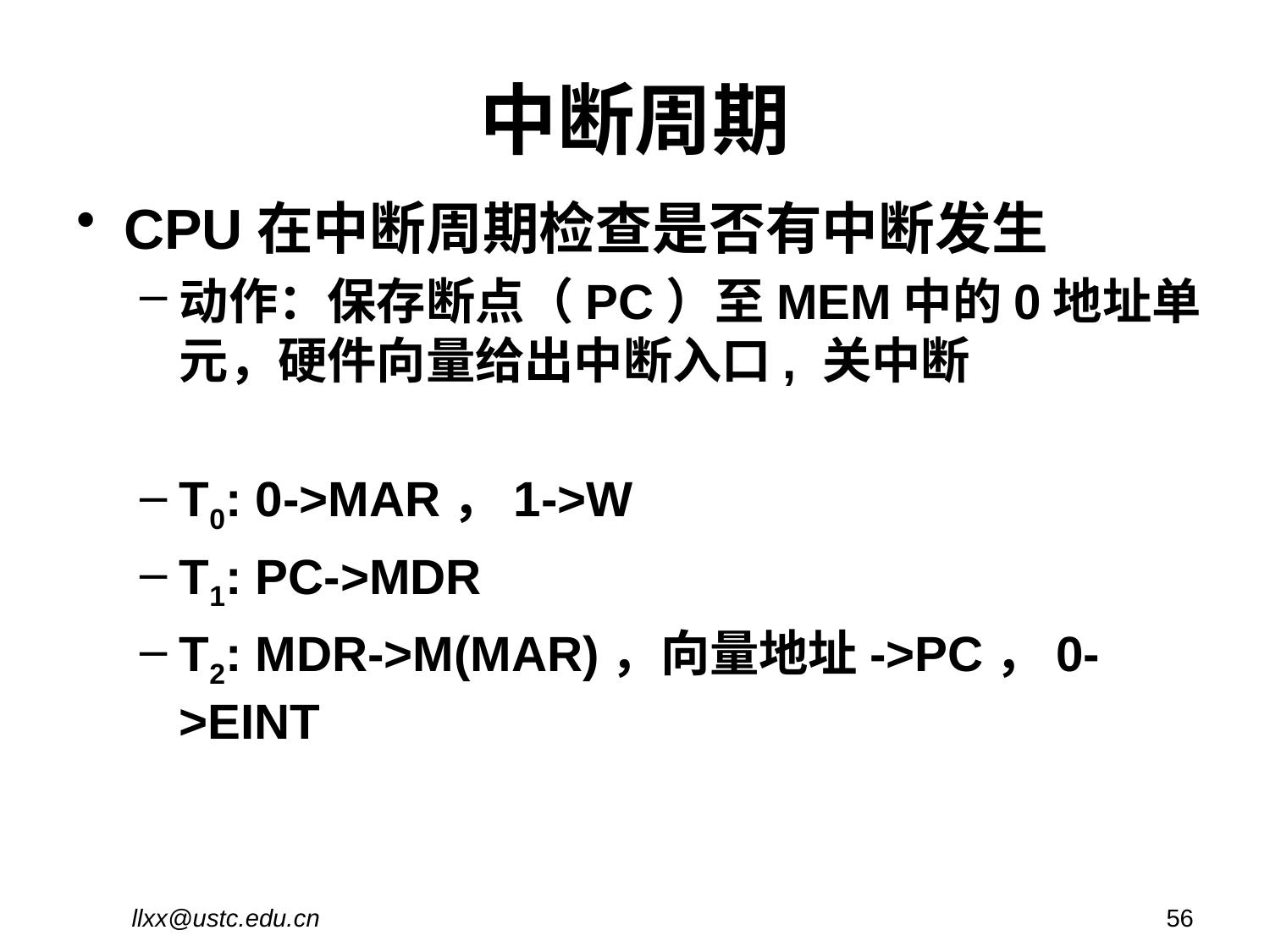

# 中断周期
CPU在中断周期检查是否有中断发生
动作：保存断点（PC）至MEM中的0地址单元，硬件向量给出中断入口, 关中断

T0: 0->MAR，1->W
T1: PC->MDR
T2: MDR->M(MAR)，向量地址->PC，0->EINT
llxx@ustc.edu.cn
56